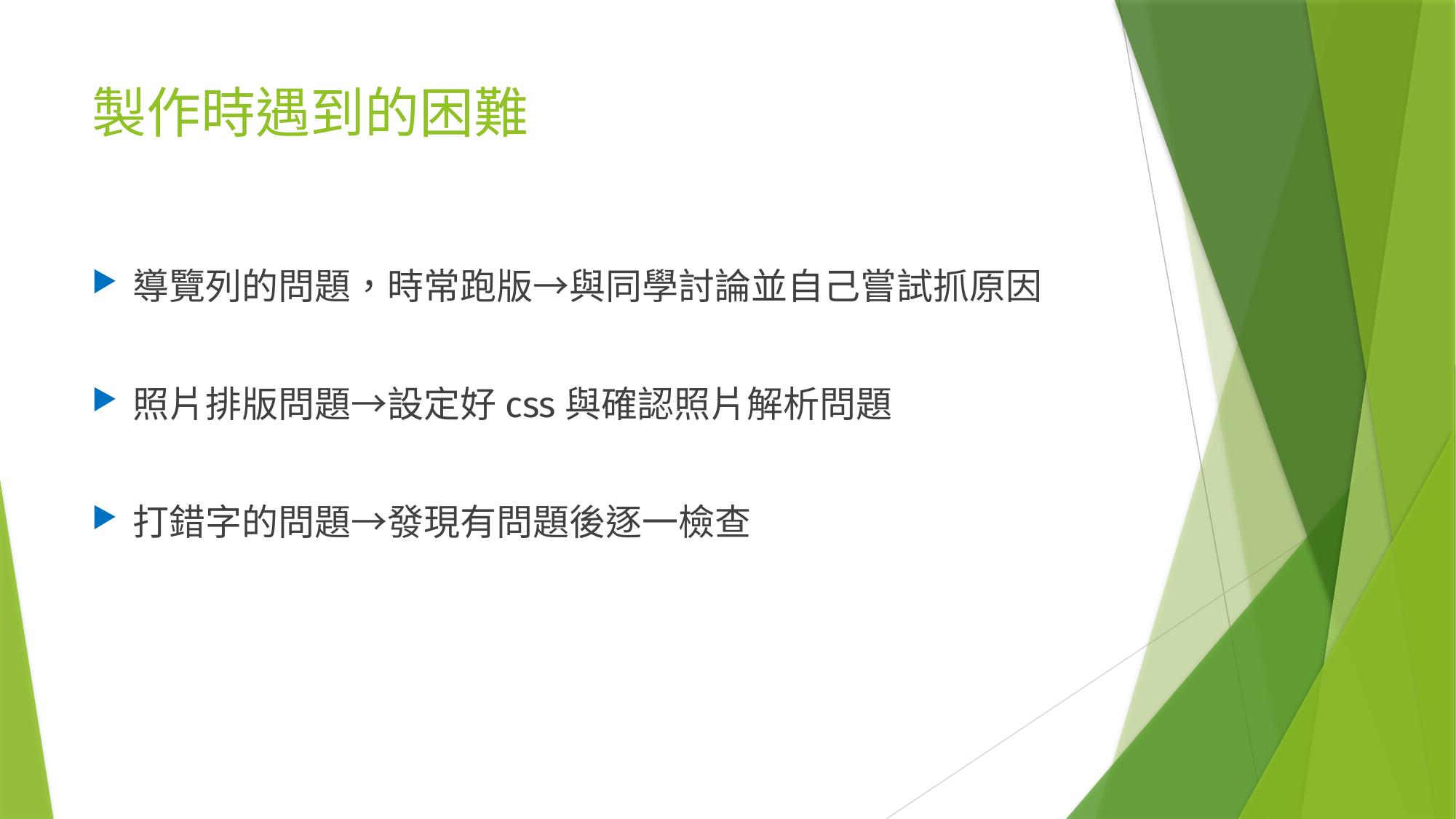

# 製作時遇到的困難
導覽列的問題，時常跑版→與同學討論並自己嘗試抓原因

照片排版問題→設定好css與確認照片解析問題

打錯字的問題→發現有問題後逐一檢查